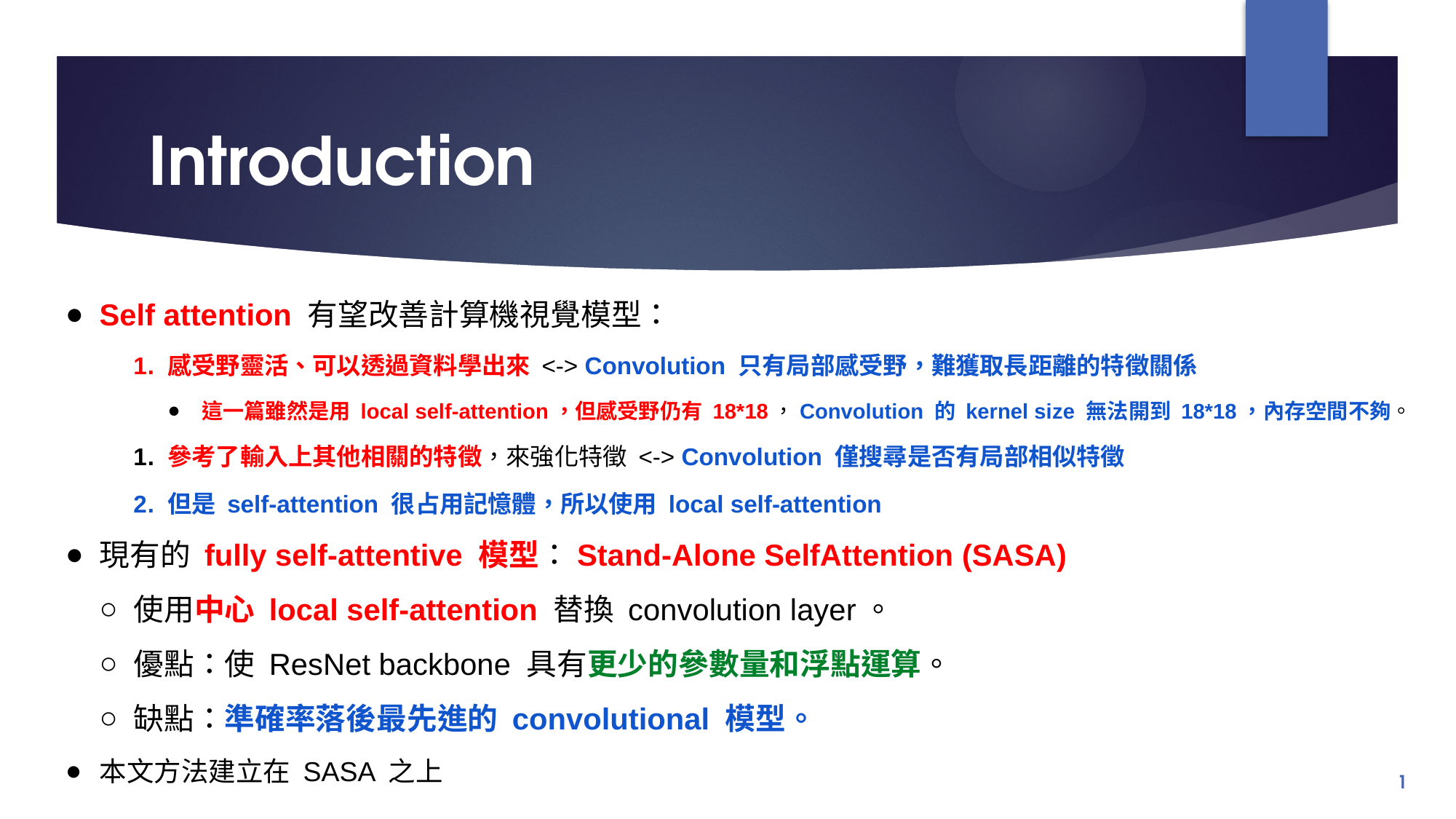

# Introduction
Self attention 有望改善計算機視覺模型：
感受野靈活、可以透過資料學出來 <-> Convolution 只有局部感受野，難獲取長距離的特徵關係
這一篇雖然是用 local self-attention，但感受野仍有 18*18，Convolution 的 kernel size 無法開到 18*18，內存空間不夠。
參考了輸入上其他相關的特徵，來強化特徵 <-> Convolution 僅搜尋是否有局部相似特徵
但是 self-attention 很占用記憶體，所以使用 local self-attention
現有的 fully self-attentive 模型：Stand-Alone SelfAttention (SASA)
使用中心 local self-attention 替換 convolution layer。
優點：使 ResNet backbone 具有更少的參數量和浮點運算。
缺點：準確率落後最先進的 convolutional 模型。
本文方法建立在 SASA 之上
1